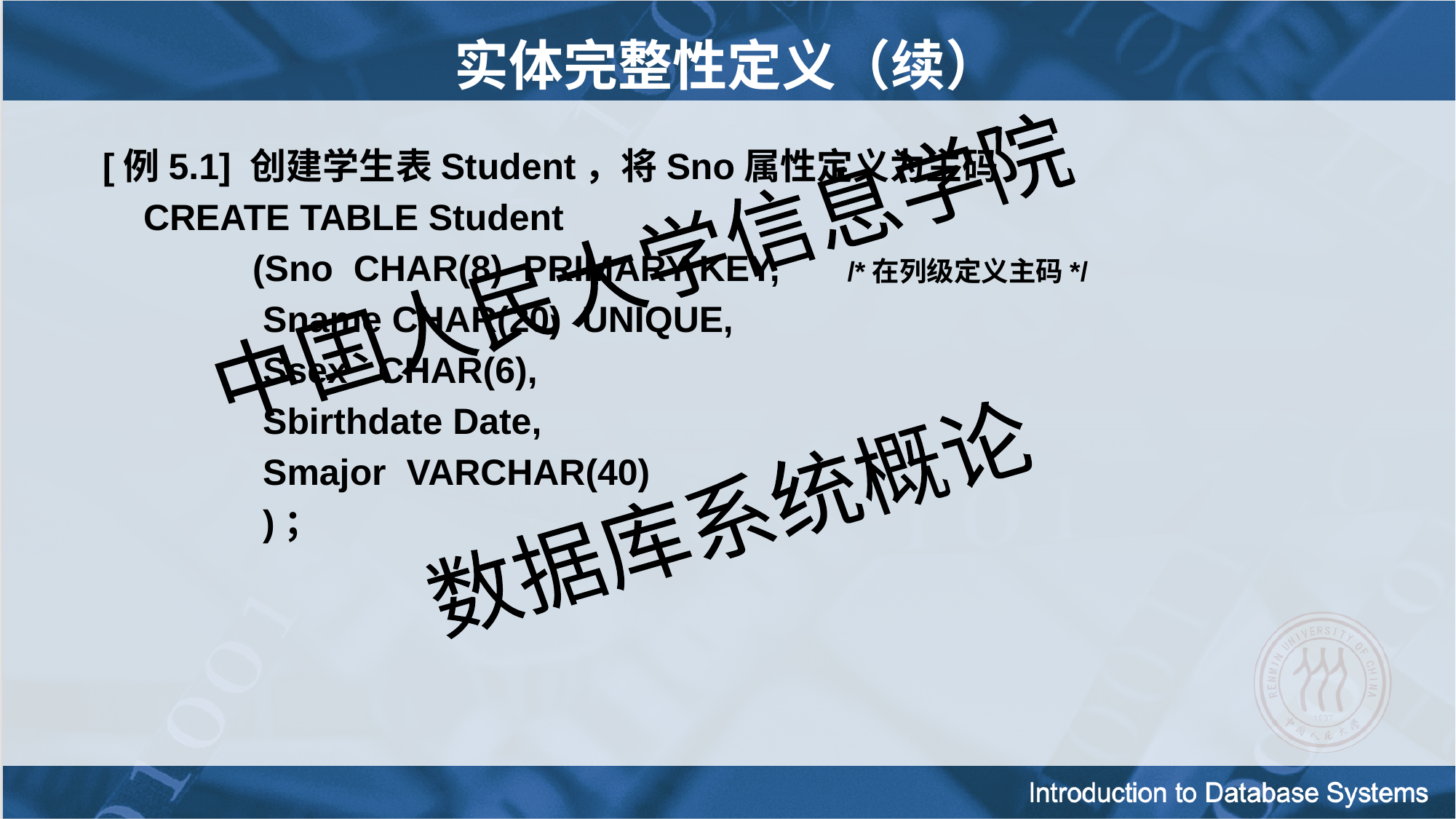

实体完整性定义（续）
[例5.1] 创建学生表Student，将Sno属性定义为主码
	CREATE TABLE Student
  		(Sno  CHAR(8)  PRIMARY KEY,	     /*在列级定义主码*/
  		 Sname CHAR(20)  UNIQUE,
  		 Ssex   CHAR(6),
  		 Sbirthdate Date,
 		 Smajor  VARCHAR(40)
		 )；